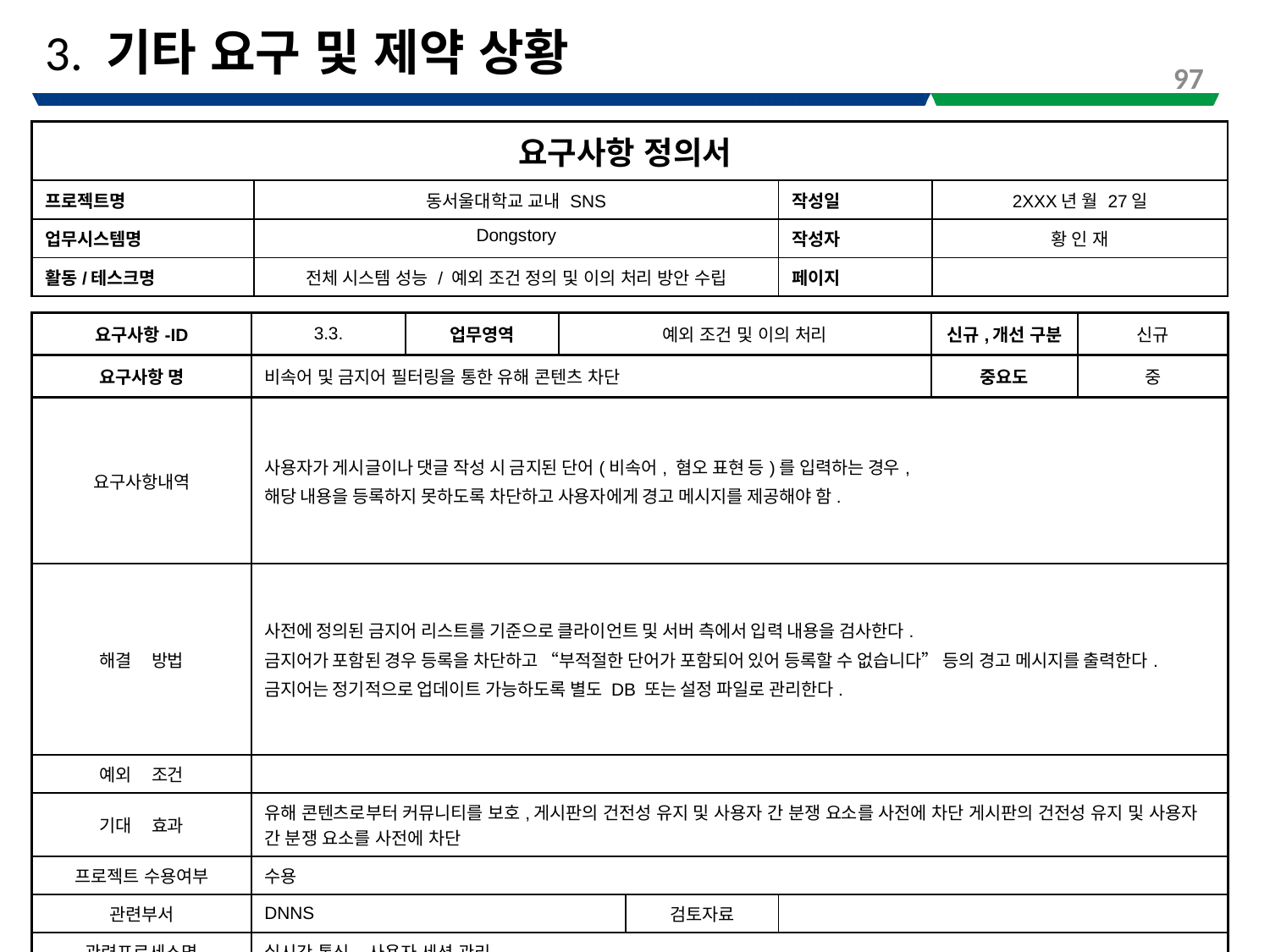

# 3. 기타 요구 및 제약 상황
97
| 요구사항 정의서 |  |  |  |
| --- | --- | --- | --- |
| 프로젝트명 | 동서울대학교 교내 SNS | 작성일 | 2XXX년 월 27일 |
| 업무시스템명 | Dongstory | 작성자 | 황 인 재 |
| 활동/테스크명 | 전체 시스템 성능 / 예외 조건 정의 및 이의 처리 방안 수립 | 페이지 |  |
| 요구사항-ID | 3.3. | 업무영역 | 예외 조건 및 이의 처리 |  |  | 신규,개선 구분 | 신규 |
| --- | --- | --- | --- | --- | --- | --- | --- |
| 요구사항 명 | 비속어 및 금지어 필터링을 통한 유해 콘텐츠 차단 |  |  |  |  | 중요도 | 중 |
| 요구사항내역 | 사용자가 게시글이나 댓글 작성 시 금지된 단어(비속어, 혐오 표현 등)를 입력하는 경우, 해당 내용을 등록하지 못하도록 차단하고 사용자에게 경고 메시지를 제공해야 함. |  |  |  |  |  |  |
| 해결 방법 | 사전에 정의된 금지어 리스트를 기준으로 클라이언트 및 서버 측에서 입력 내용을 검사한다. 금지어가 포함된 경우 등록을 차단하고 “부적절한 단어가 포함되어 있어 등록할 수 없습니다” 등의 경고 메시지를 출력한다. 금지어는 정기적으로 업데이트 가능하도록 별도 DB 또는 설정 파일로 관리한다. |  |  |  |  |  |  |
| 예외 조건 |  |  |  |  |  |  |  |
| 기대 효과 | 유해 콘텐츠로부터 커뮤니티를 보호,게시판의 건전성 유지 및 사용자 간 분쟁 요소를 사전에 차단 게시판의 건전성 유지 및 사용자 간 분쟁 요소를 사전에 차단 |  |  |  |  |  |  |
| 프로젝트 수용여부 | 수용 |  |  |  |  |  |  |
| 관련부서 | DNNS |  |  | 검토자료 |  |  |  |
| 관련프로세스명 | 실시간 통신, 사용자 세션 관리 |  |  |  |  |  |  |